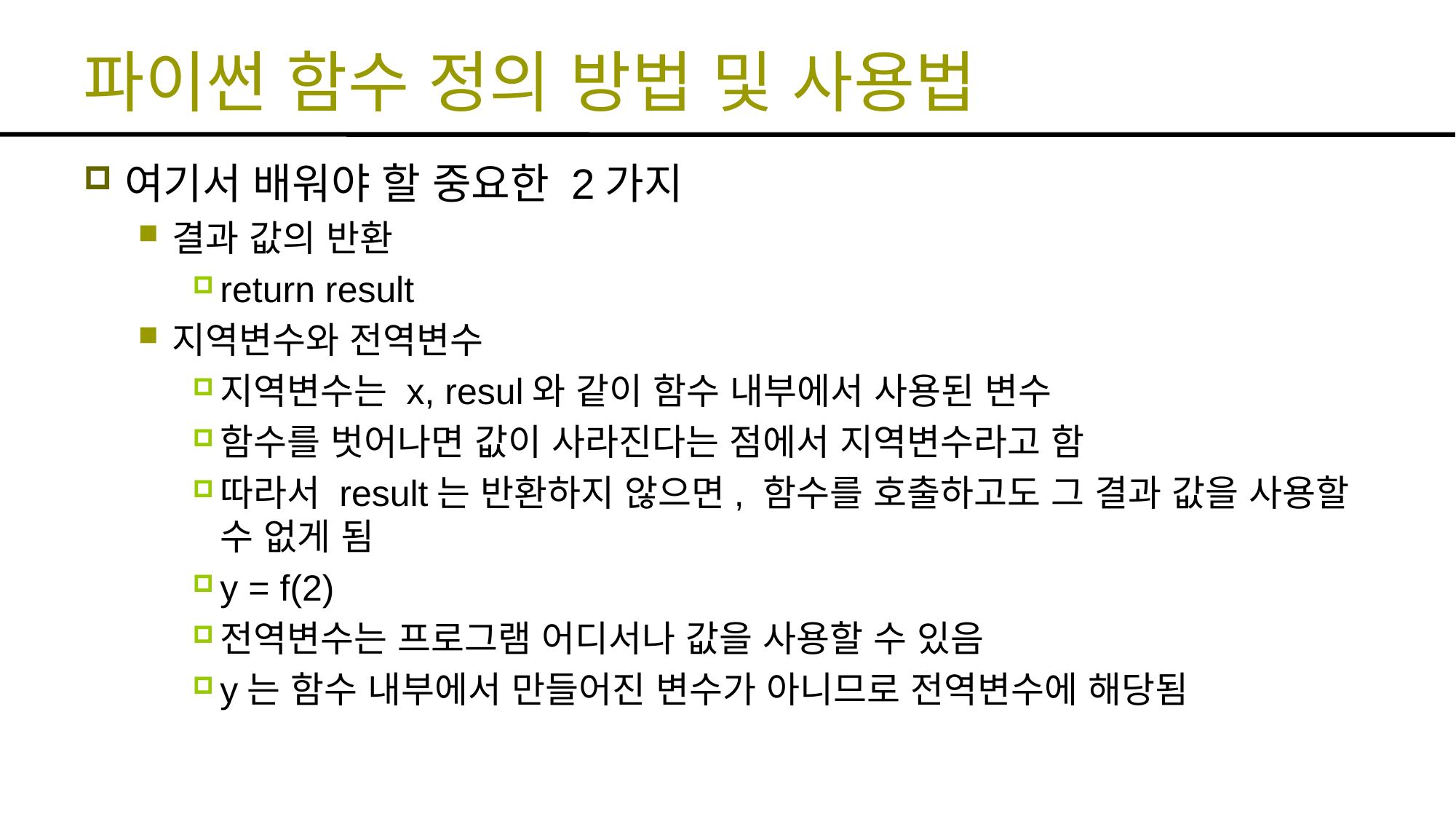

# 파이썬 함수 정의 방법 및 사용법
여기서 배워야 할 중요한 2가지
결과 값의 반환
return result
지역변수와 전역변수
지역변수는 x, resul와 같이 함수 내부에서 사용된 변수
함수를 벗어나면 값이 사라진다는 점에서 지역변수라고 함
따라서 result는 반환하지 않으면, 함수를 호출하고도 그 결과 값을 사용할 수 없게 됨
y = f(2)
전역변수는 프로그램 어디서나 값을 사용할 수 있음
y는 함수 내부에서 만들어진 변수가 아니므로 전역변수에 해당됨